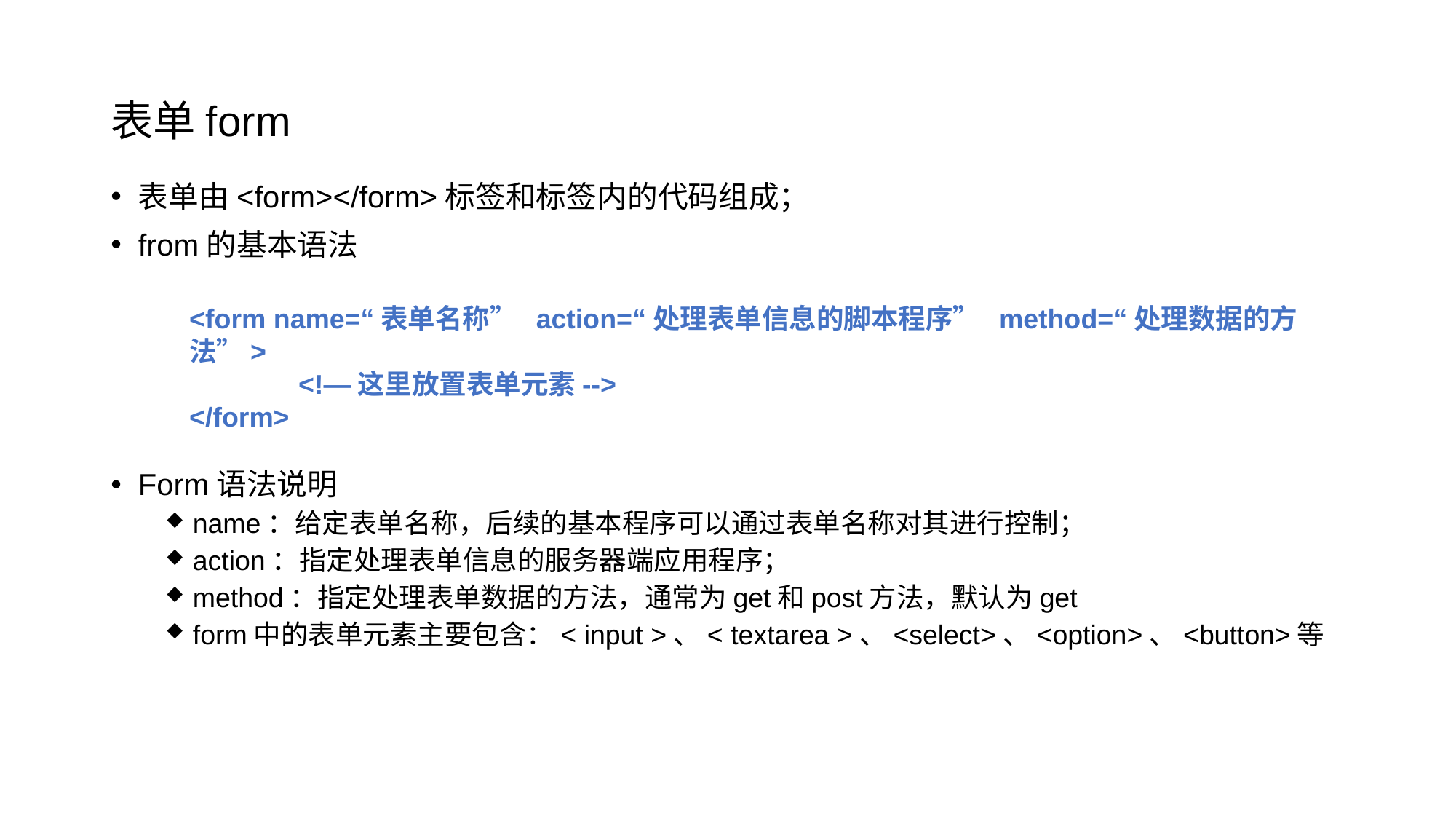

# 表单form
表单由<form></form>标签和标签内的代码组成；
from的基本语法

Form语法说明
name：给定表单名称，后续的基本程序可以通过表单名称对其进行控制；
action：指定处理表单信息的服务器端应用程序；
method：指定处理表单数据的方法，通常为get和post方法，默认为get
form中的表单元素主要包含：< input >、< textarea >、<select>、<option>、<button>等

<form name=“表单名称”  action=“处理表单信息的脚本程序”  method=“处理数据的方法”>
	<!—这里放置表单元素-->
</form>